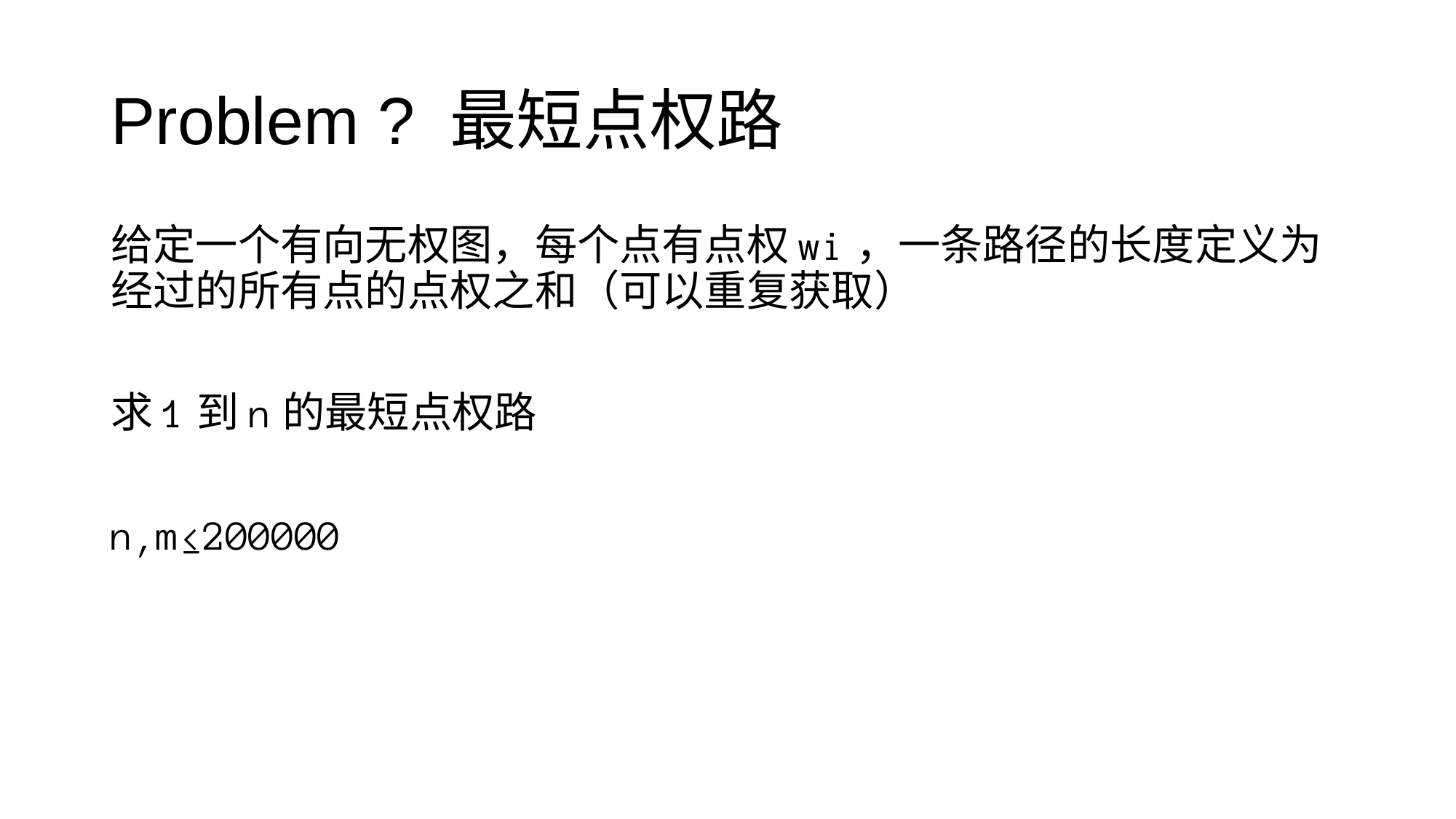

# Problem ? 最短点权路
给定一个有向无权图，每个点有点权wi，一条路径的长度定义为经过的所有点的点权之和（可以重复获取）

求1到n的最短点权路

n,m≤200000